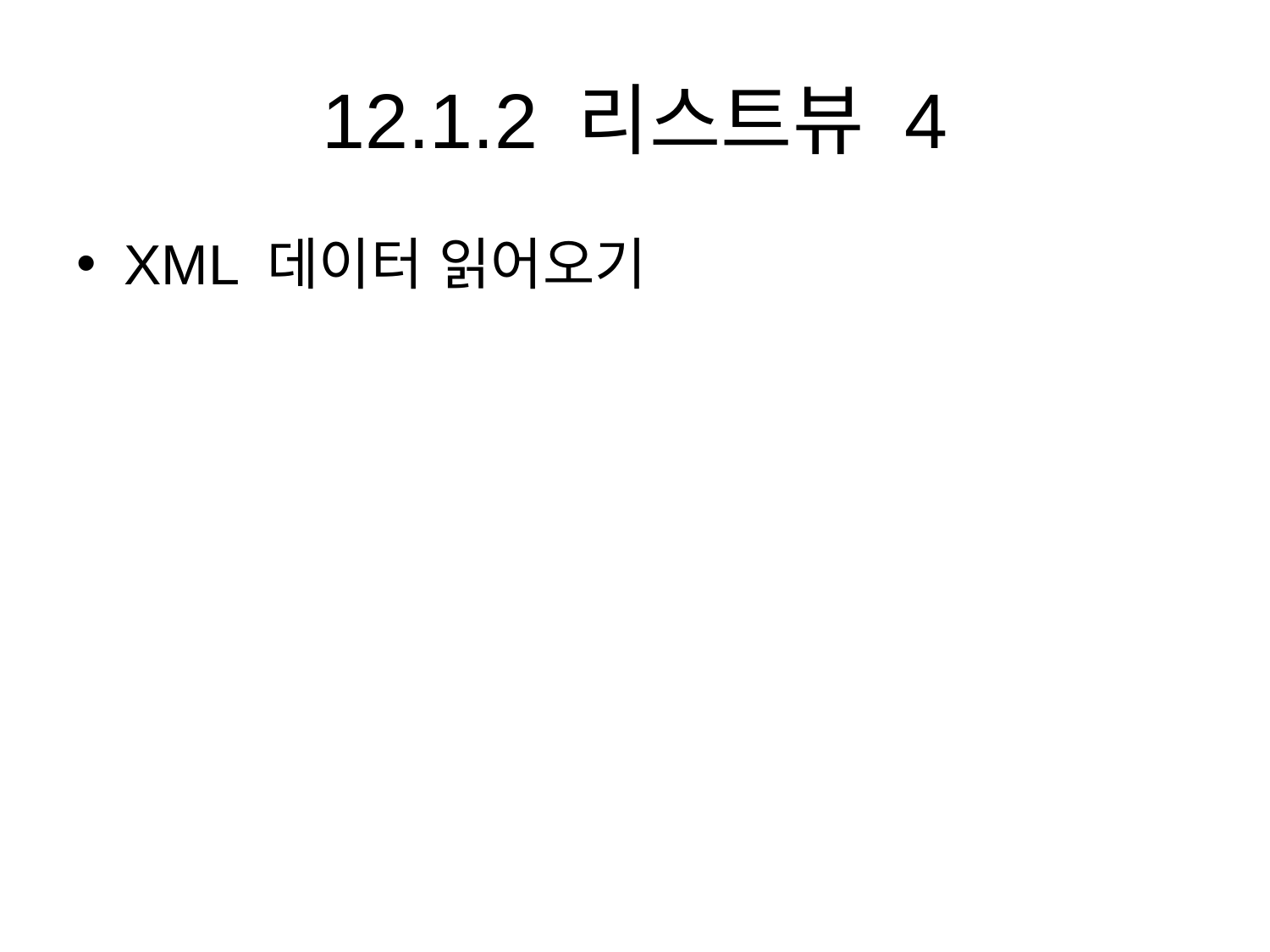

# 12.1.2 리스트뷰 4
XML 데이터 읽어오기